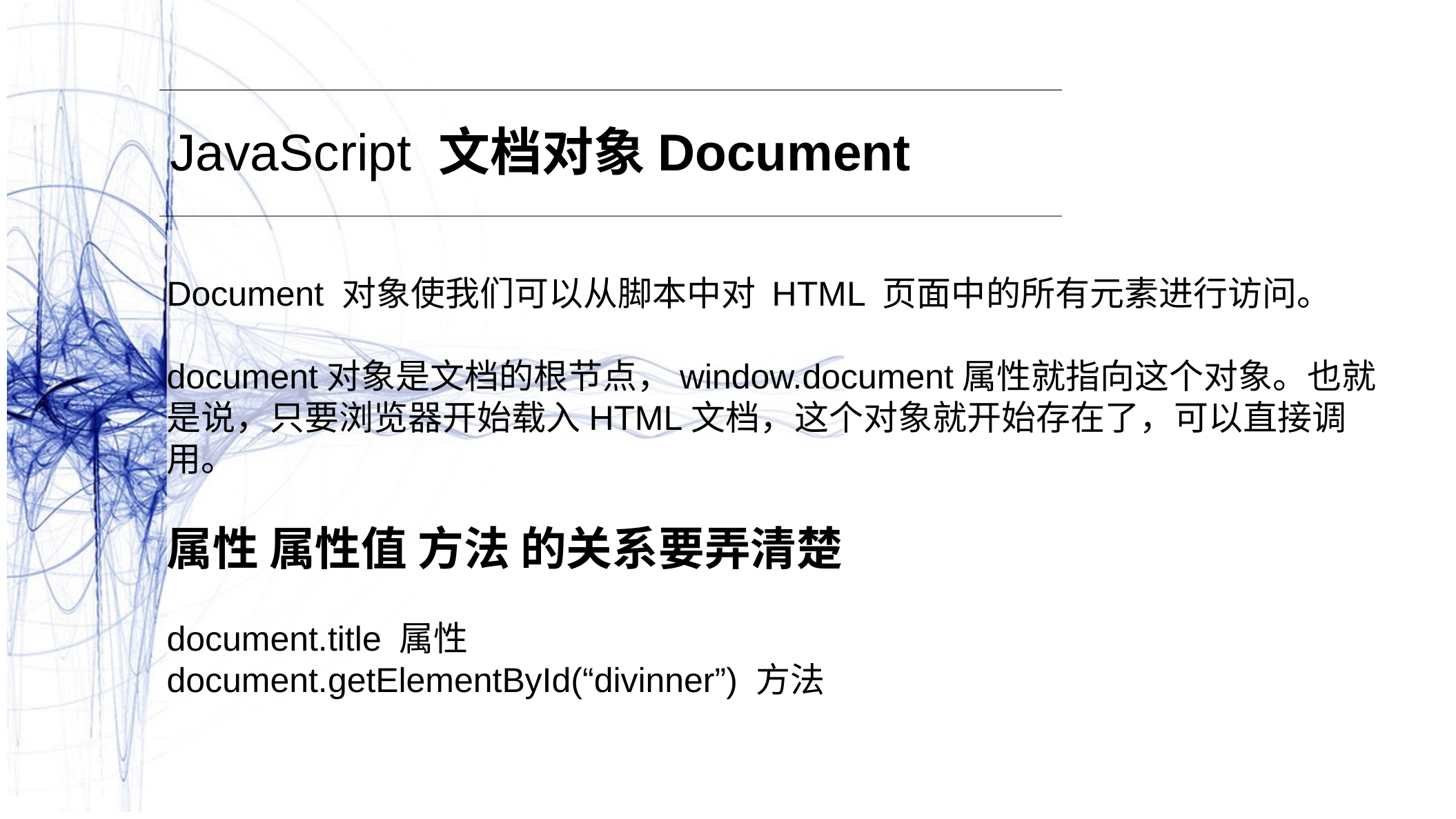

JavaScript 文档对象Document

Document 对象使我们可以从脚本中对 HTML 页面中的所有元素进行访问。

document对象是文档的根节点，window.document属性就指向这个对象。也就是说，只要浏览器开始载入HTML文档，这个对象就开始存在了，可以直接调用。

属性 属性值 方法 的关系要弄清楚

document.title 属性
document.getElementById(“divinner”) 方法